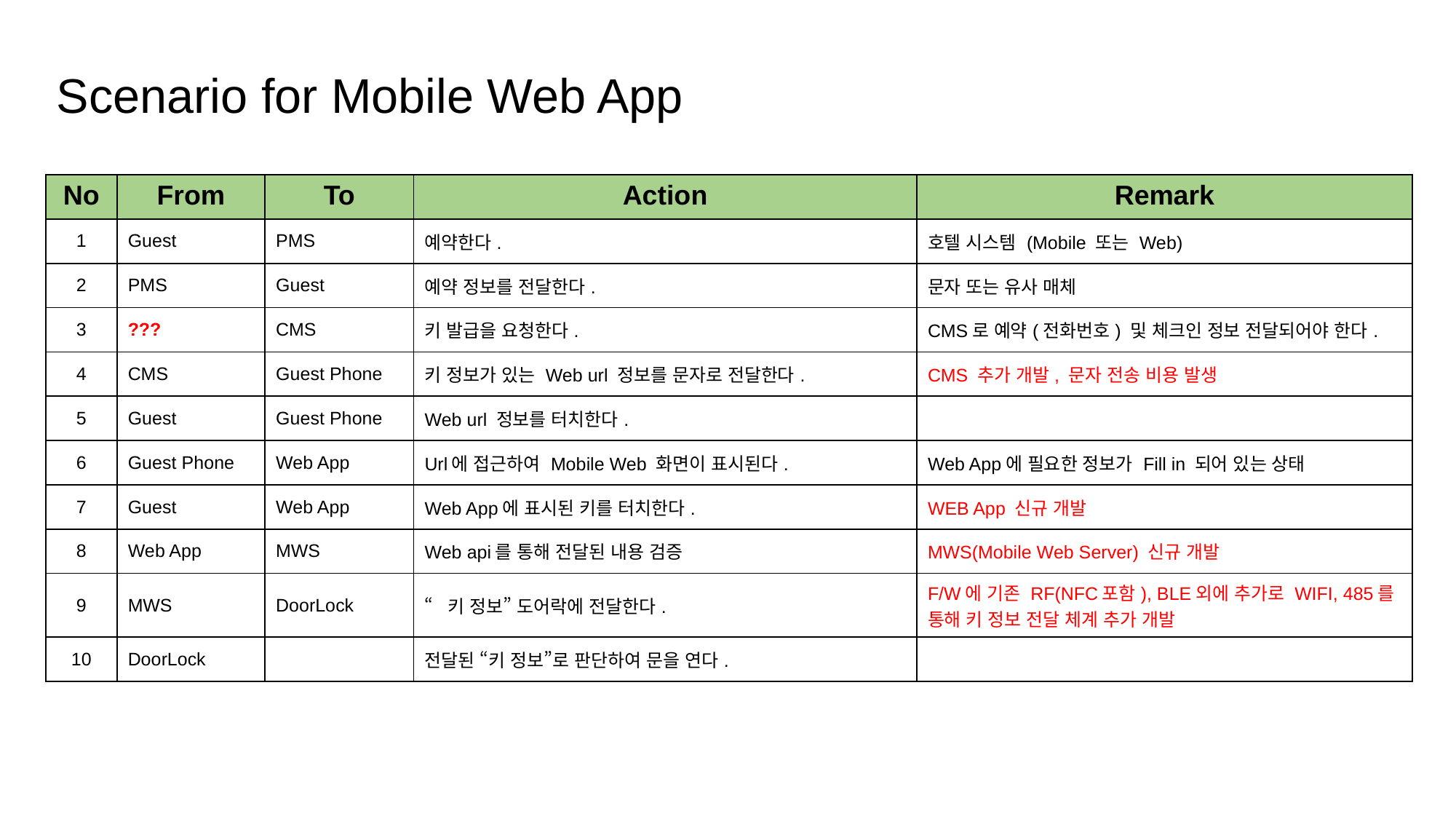

# Scenario for Mobile Web App
| No | From | To | Action | Remark |
| --- | --- | --- | --- | --- |
| 1 | Guest | PMS | 예약한다. | 호텔 시스템 (Mobile 또는 Web) |
| 2 | PMS | Guest | 예약 정보를 전달한다. | 문자 또는 유사 매체 |
| 3 | ??? | CMS | 키 발급을 요청한다. | CMS로 예약(전화번호) 및 체크인 정보 전달되어야 한다. |
| 4 | CMS | Guest Phone | 키 정보가 있는 Web url 정보를 문자로 전달한다. | CMS 추가 개발, 문자 전송 비용 발생 |
| 5 | Guest | Guest Phone | Web url 정보를 터치한다. |  |
| 6 | Guest Phone | Web App | Url에 접근하여 Mobile Web 화면이 표시된다. | Web App에 필요한 정보가 Fill in 되어 있는 상태 |
| 7 | Guest | Web App | Web App에 표시된 키를 터치한다. | WEB App 신규 개발 |
| 8 | Web App | MWS | Web api를 통해 전달된 내용 검증 | MWS(Mobile Web Server) 신규 개발 |
| 9 | MWS | DoorLock | “키 정보” 도어락에 전달한다. | F/W에 기존 RF(NFC포함), BLE외에 추가로 WIFI, 485를 통해 키 정보 전달 체계 추가 개발 |
| 10 | DoorLock |  | 전달된 “키 정보”로 판단하여 문을 연다. |  |